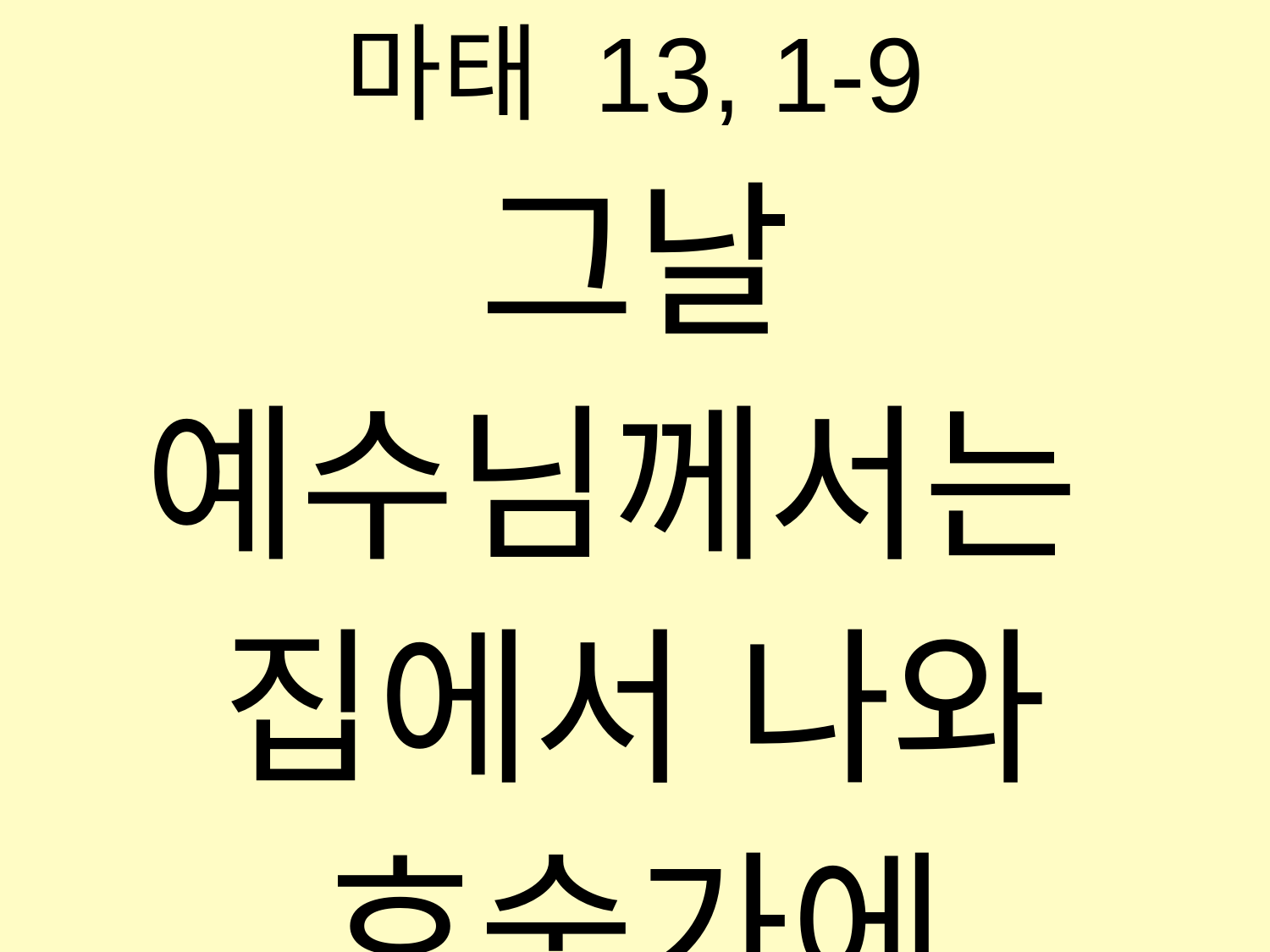

마태 13, 1-9
그날 예수님께서는
집에서 나와 호숫가에
앉으셨다.